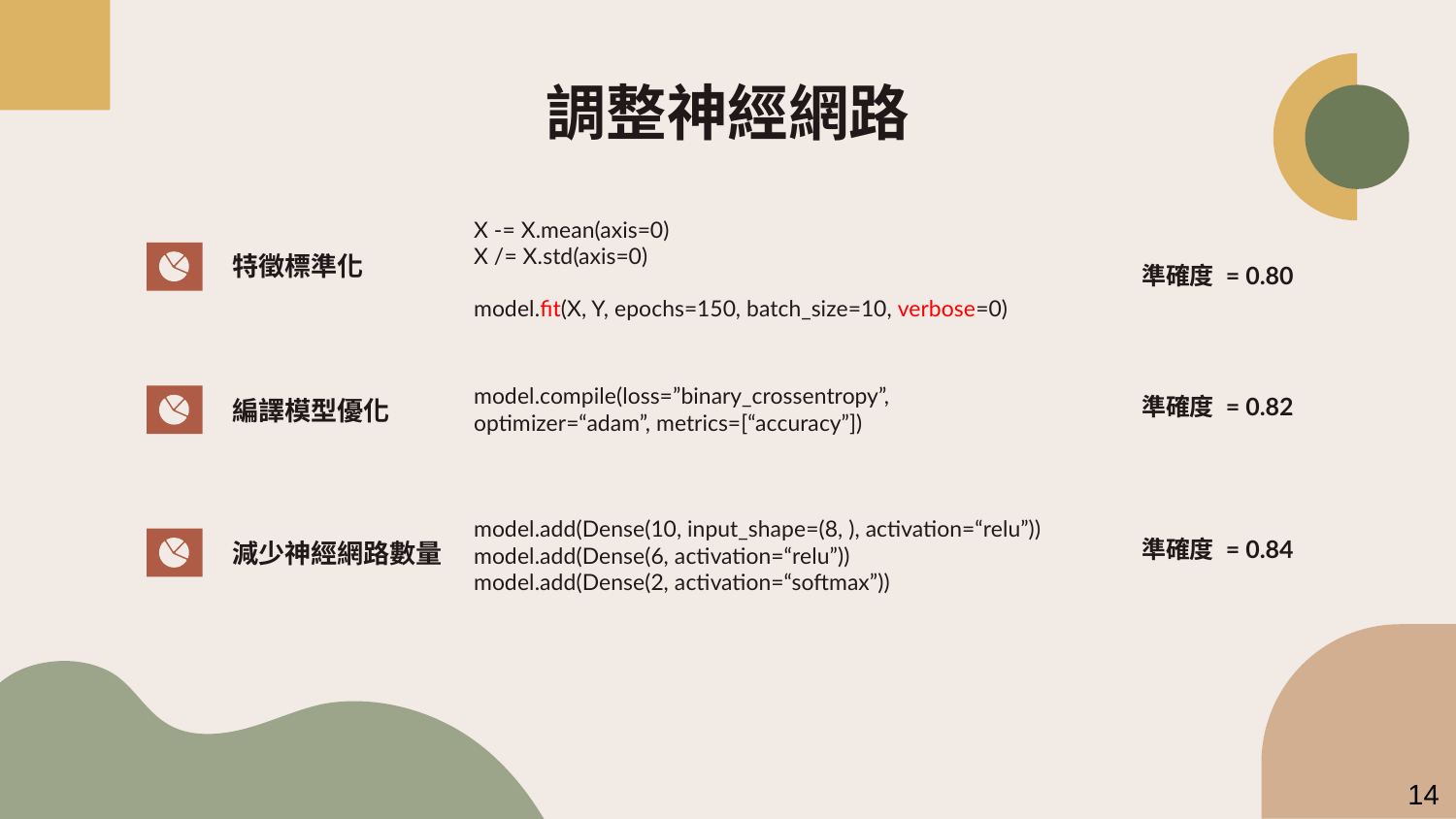

# 調整神經網路
X -= X.mean(axis=0)
X /= X.std(axis=0)

model.fit(X, Y, epochs=150, batch_size=10, verbose=0)

特徵標準化

準確度 = 0.80
model.compile(loss=”binary_crossentropy”, optimizer=“adam”, metrics=[“accuracy”])
準確度 = 0.82

編譯模型優化
model.add(Dense(10, input_shape=(8, ), activation=“relu”))
model.add(Dense(6, activation=“relu”))
model.add(Dense(2, activation=“softmax”))
準確度 = 0.84

減少神經網路數量
14